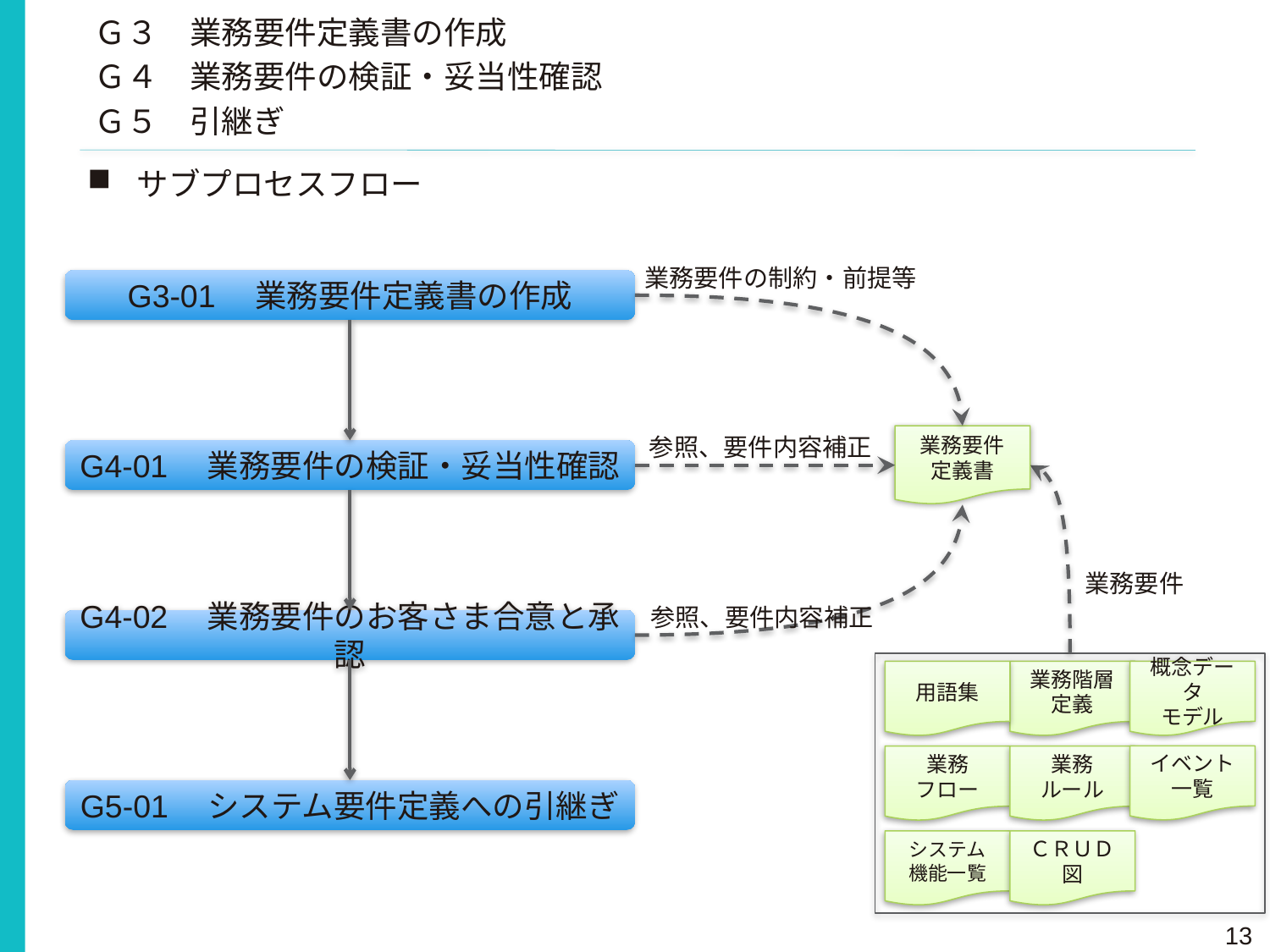

Ｇ３　業務要件定義書の作成
Ｇ４　業務要件の検証・妥当性確認
Ｇ５　引継ぎ
サブプロセスフロー
業務要件の制約・前提等
G3-01　業務要件定義書の作成
業務要件
定義書
参照、要件内容補正
G4-01　業務要件の検証・妥当性確認
業務要件
参照、要件内容補正
G4-02　業務要件のお客さま合意と承認

用語集
業務階層
定義
概念データ
モデル
イベント
一覧
業務
フロー
業務
ルール
G5-01　システム要件定義への引継ぎ
システム
機能一覧
ＣＲＵＤ図
13